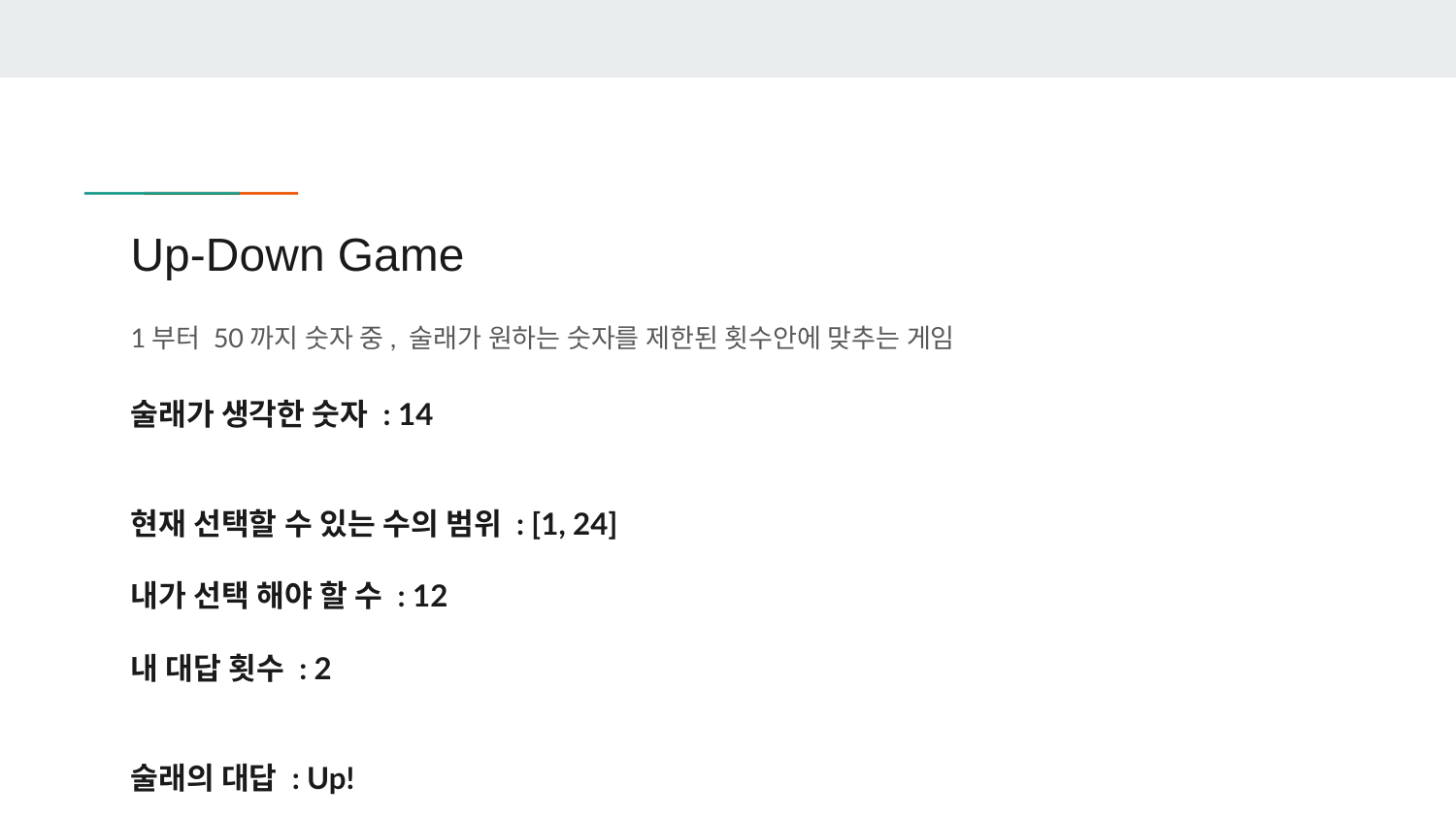

# Up-Down Game
1부터 50까지 숫자 중, 술래가 원하는 숫자를 제한된 횟수안에 맞추는 게임
술래가 생각한 숫자 : 14

현재 선택할 수 있는 수의 범위 : [1, 24]

내가 선택 해야 할 수 : 12

내 대답 횟수 : 2

술래의 대답 : Up!